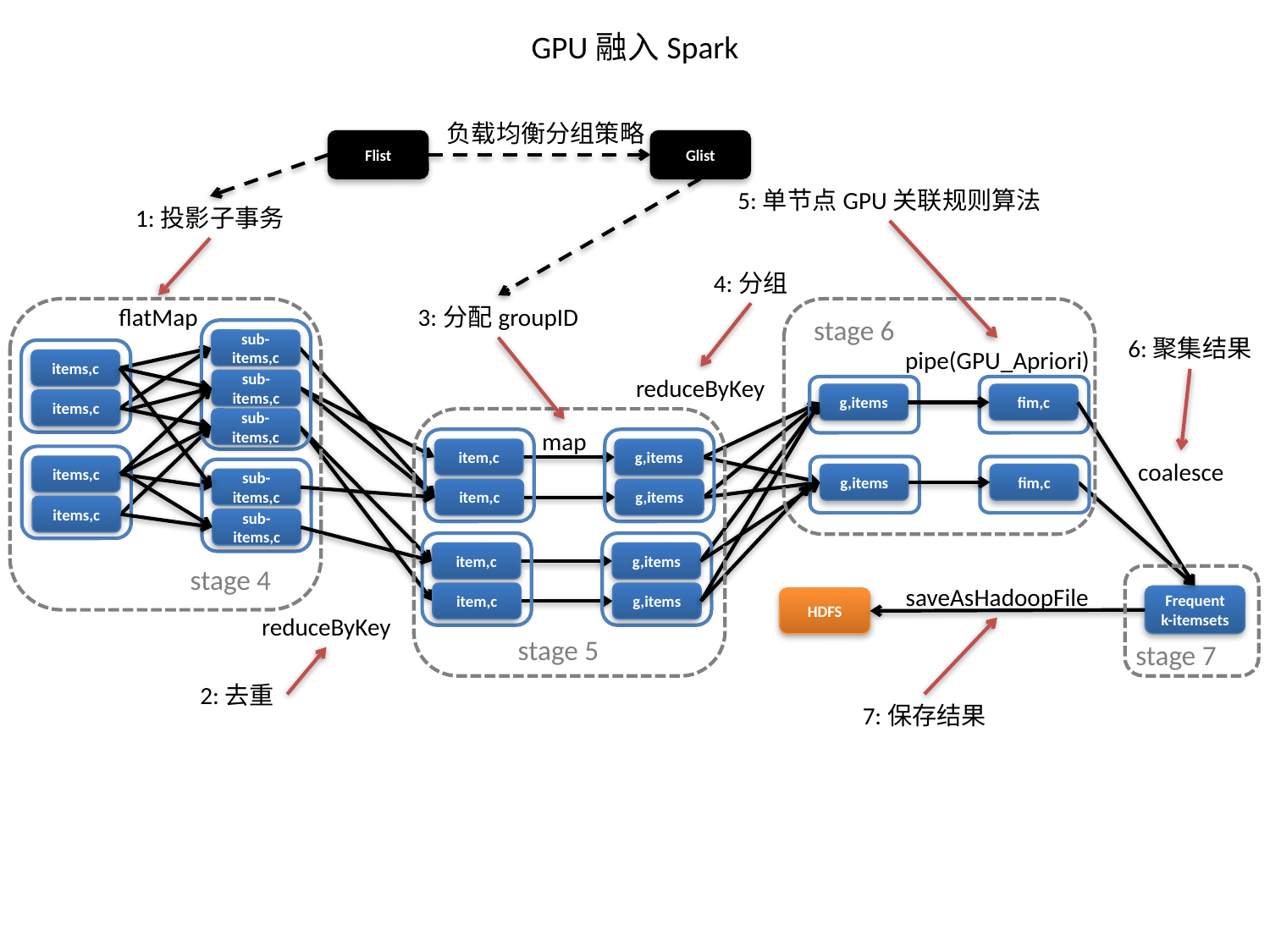

GPU融入Spark
负载均衡分组策略
Glist
Flist
5:单节点GPU关联规则算法
1:投影子事务
4:分组
3:分配groupID
flatMap

stage 6

6:聚集结果
sub-items,c
pipe(GPU_Apriori)

items,c
reduceByKey
sub-items,c

g,items
fim,c
items,c
sub-items,c

map

item,c
g,items

coalesce
items,c

g,items
fim,c
sub-items,c
item,c
g,items
items,c
sub-items,c

item,c
g,items
stage 4

saveAsHadoopFile
item,c
g,items
Frequent k-itemsets
HDFS
reduceByKey
stage 5
stage 7
2:去重
7:保存结果